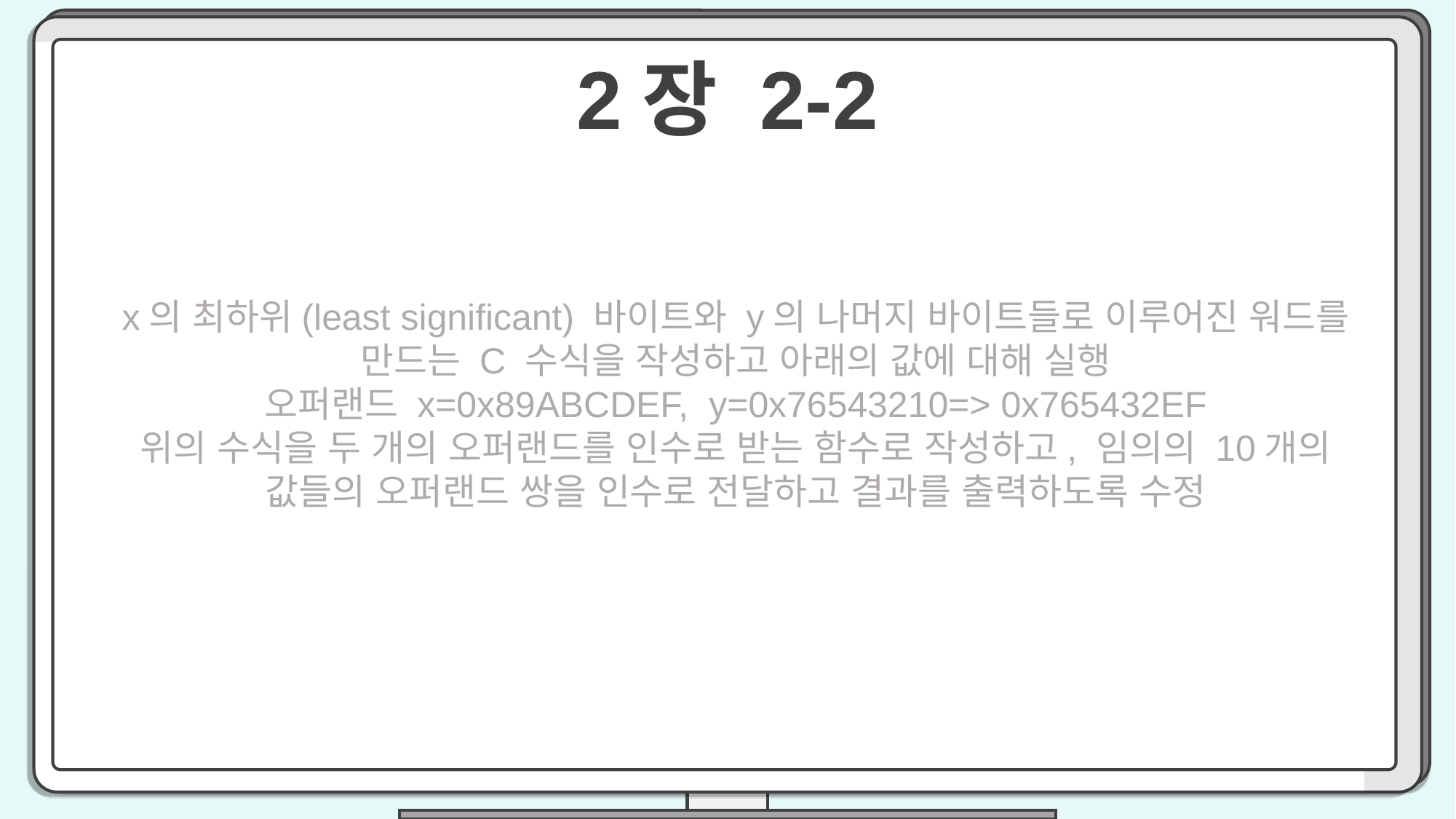

2장 2-2
x의 최하위(least significant) 바이트와 y의 나머지 바이트들로 이루어진 워드를 만드는 C 수식을 작성하고 아래의 값에 대해 실행
오퍼랜드 x=0x89ABCDEF,  y=0x76543210=> 0x765432EF
위의 수식을 두 개의 오퍼랜드를 인수로 받는 함수로 작성하고, 임의의 10개의 값들의 오퍼랜드 쌍을 인수로 전달하고 결과를 출력하도록 수정